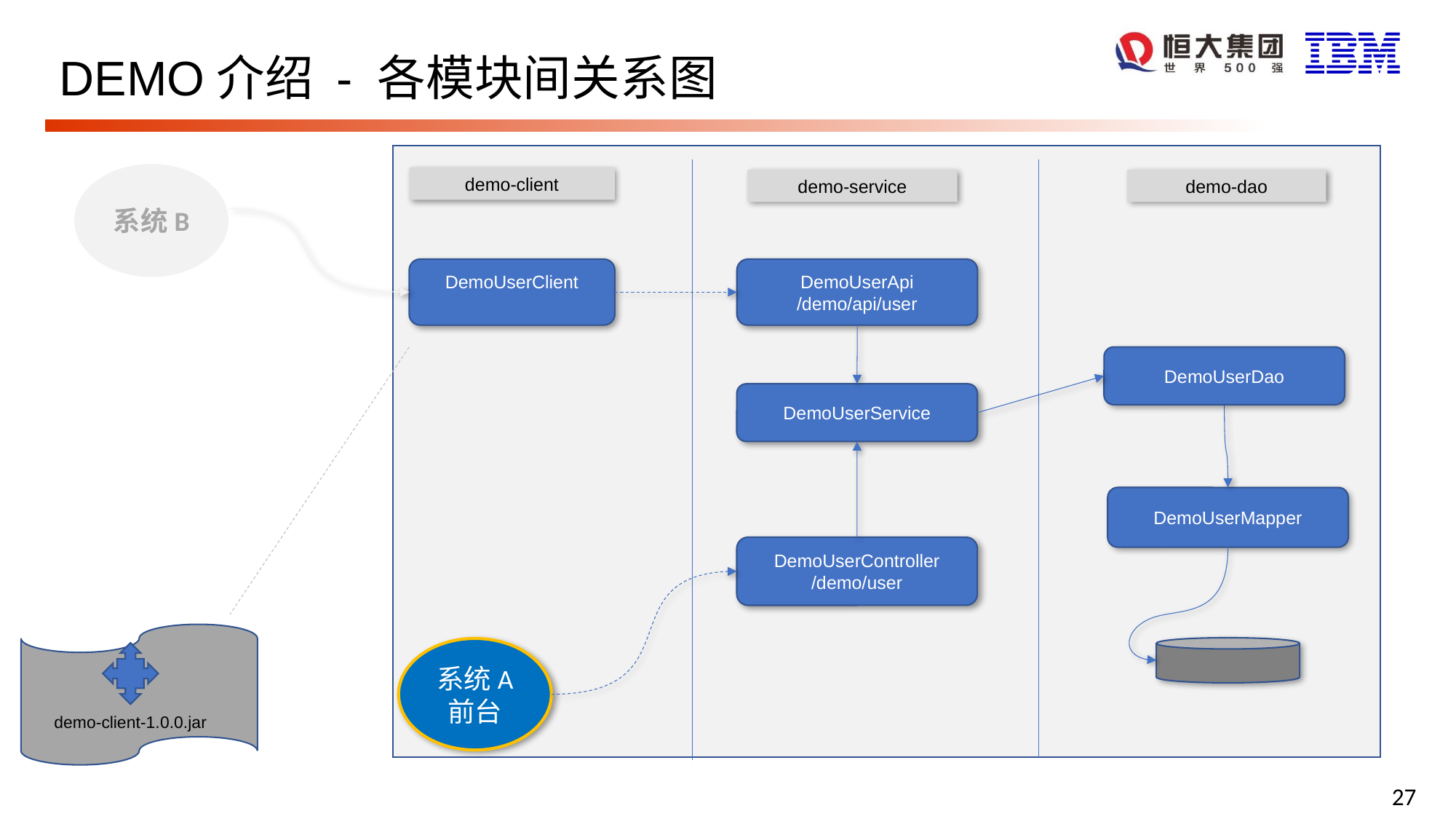

# DEMO介绍 - 各模块间关系图

系统B
demo-client
demo-service
demo-dao
DemoUserClient

DemoUserApi
/demo/api/user
DemoUserDao
DemoUserService
DemoUserMapper
DemoUserController
/demo/user

系统A
前台

demo-client-1.0.0.jar